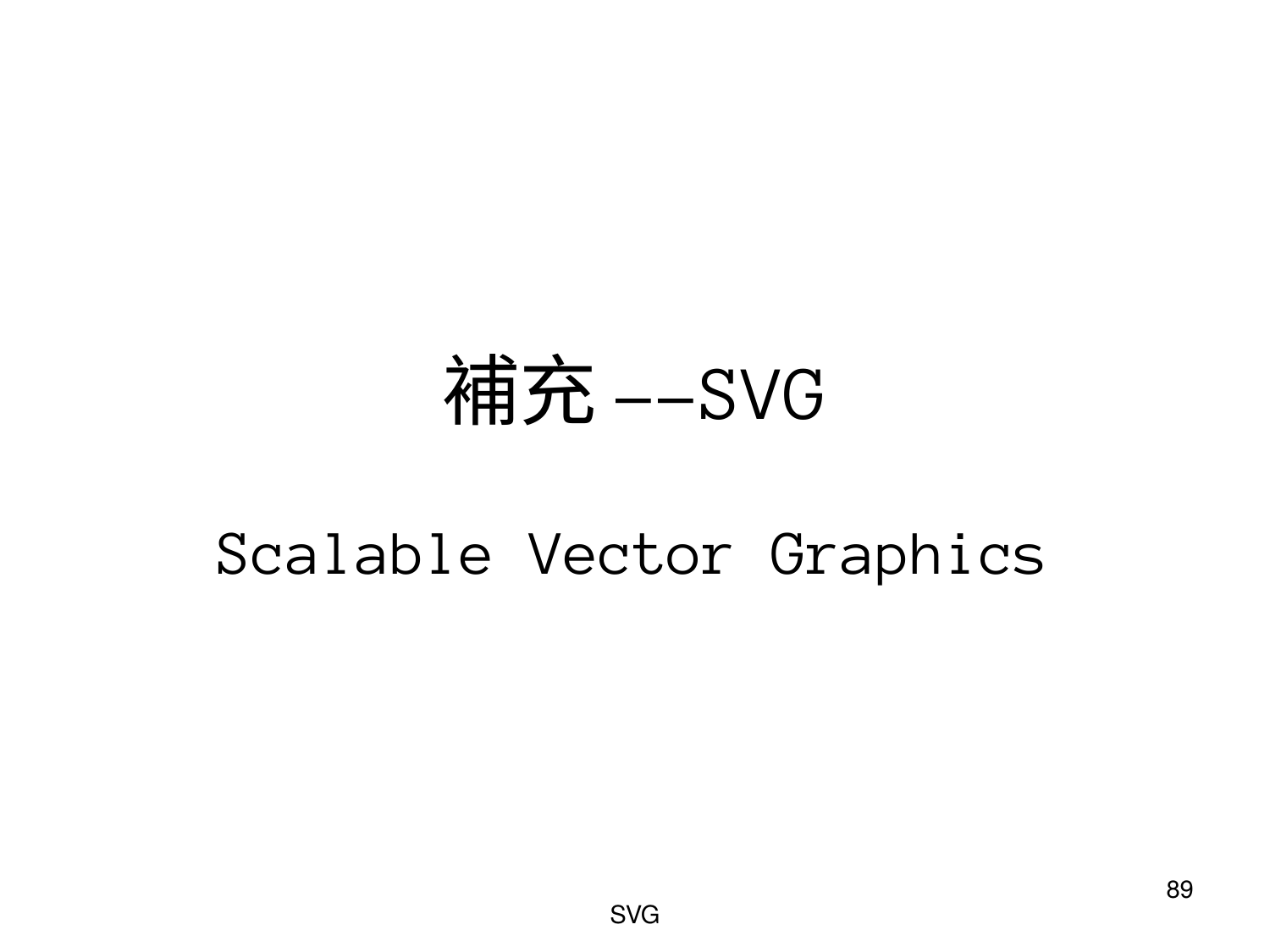

# 補充--SVG Scalable Vector Graphics
89
SVG